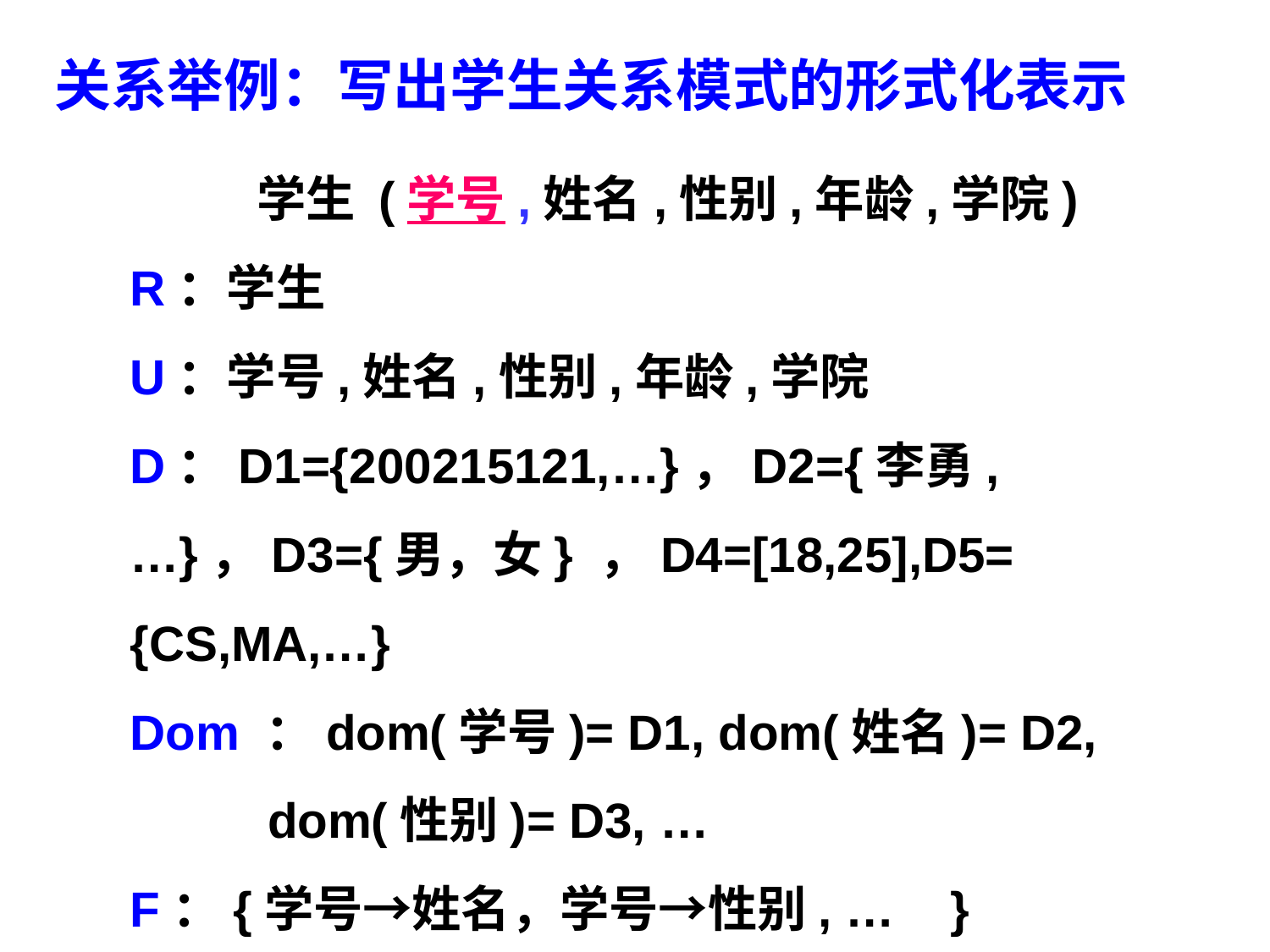

# 关系举例：写出学生关系模式的形式化表示
	学生 (学号,姓名,性别,年龄,学院)
R：学生
U：学号,姓名,性别,年龄,学院
D：D1={200215121,…}，D2={李勇,…}，D3={男，女} ，D4=[18,25],D5= {CS,MA,…}
Dom ：dom(学号)= D1, dom(姓名)= D2,
          dom(性别)= D3, …
F：{学号→姓名，学号→性别, …    }